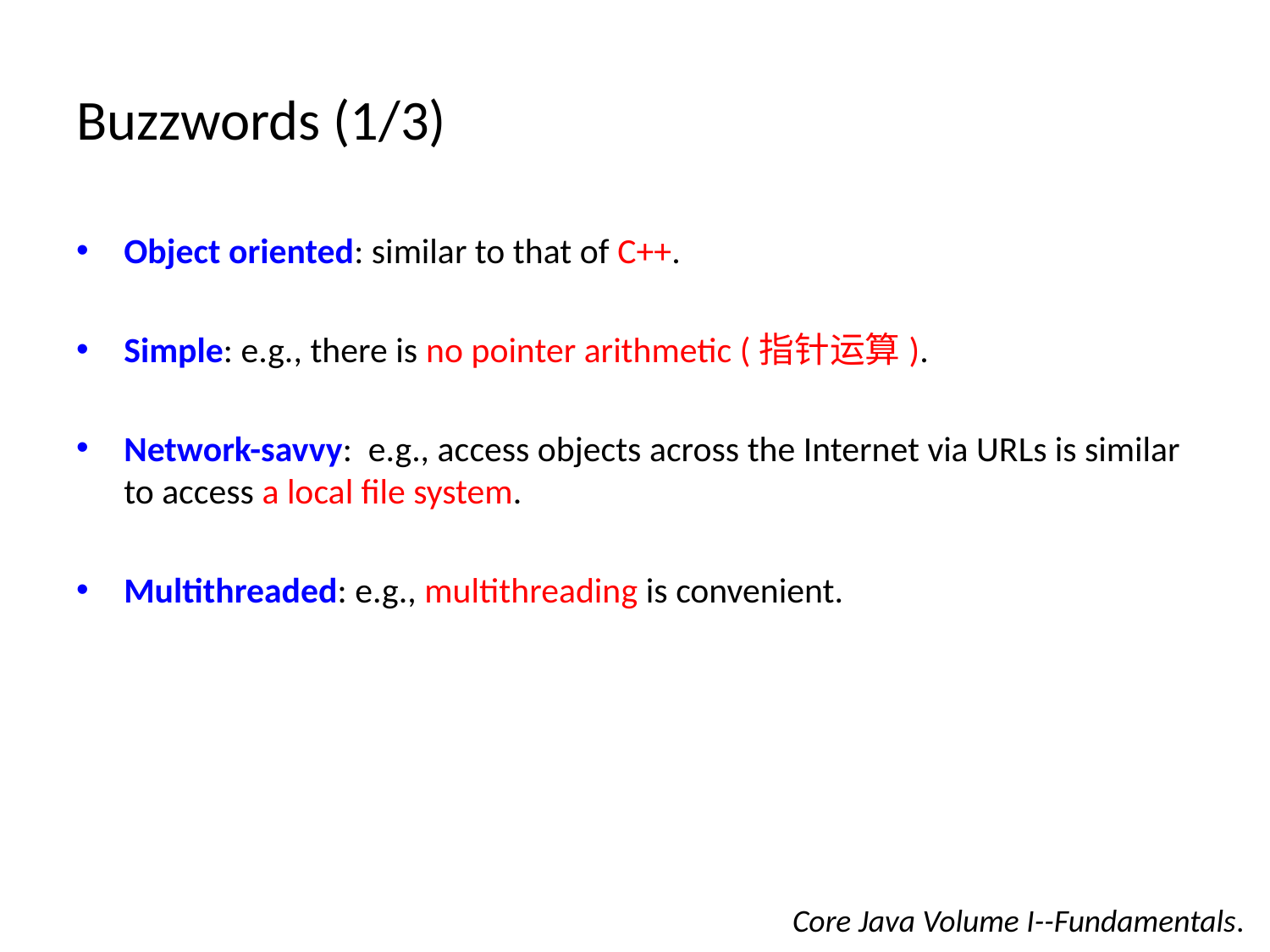

# Buzzwords (1/3)
Object oriented: similar to that of C++.

Simple: e.g., there is no pointer arithmetic (指针运算).

Network-savvy:  e.g., access objects across the Internet via URLs is similar to access a local file system.

Multithreaded: e.g., multithreading is convenient.
Core Java Volume I--Fundamentals.